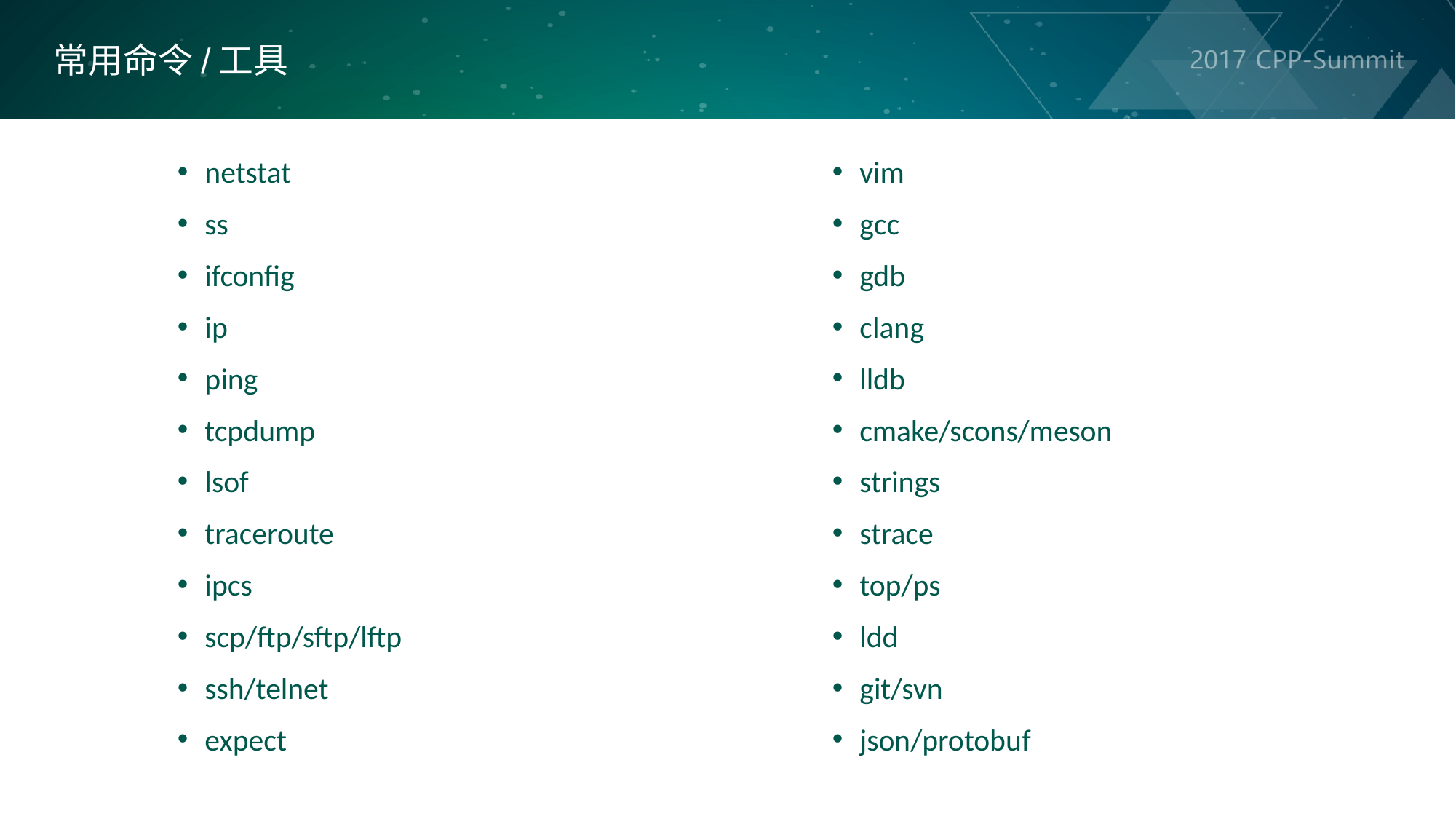

常用命令/工具
netstat
ss
ifconfig
ip
ping
tcpdump
lsof
traceroute
ipcs
scp/ftp/sftp/lftp
ssh/telnet
expect
vim
gcc
gdb
clang
lldb
cmake/scons/meson
strings
strace
top/ps
ldd
git/svn
json/protobuf